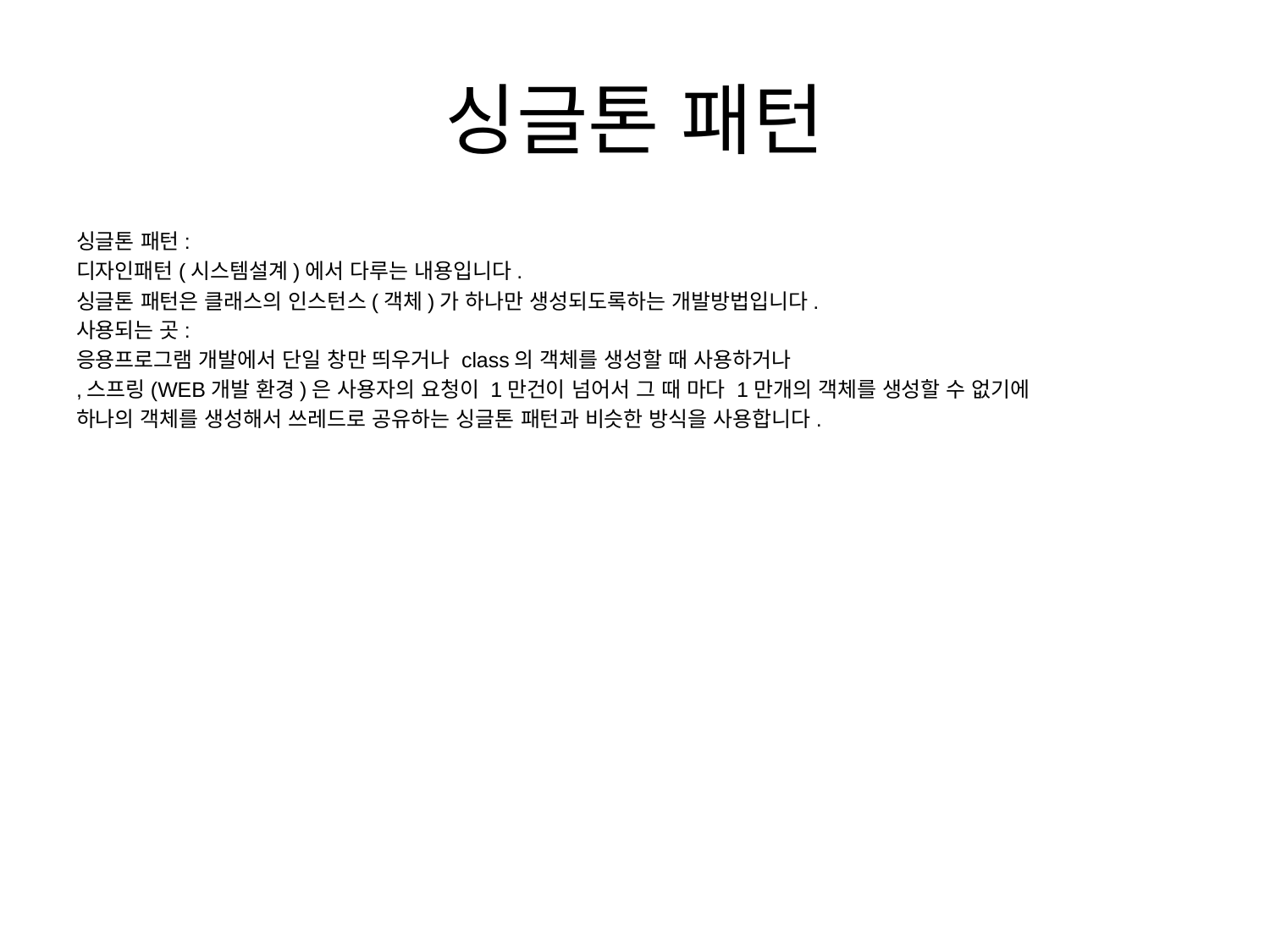

# 싱글톤 패턴
싱글톤 패턴:
디자인패턴(시스템설계)에서 다루는 내용입니다.
싱글톤 패턴은 클래스의 인스턴스(객체)가 하나만 생성되도록하는 개발방법입니다.
사용되는 곳:
응용프로그램 개발에서 단일 창만 띄우거나 class의 객체를 생성할 때 사용하거나
,스프링(WEB개발 환경)은 사용자의 요청이 1만건이 넘어서 그 때 마다 1만개의 객체를 생성할 수 없기에
하나의 객체를 생성해서 쓰레드로 공유하는 싱글톤 패턴과 비슷한 방식을 사용합니다.